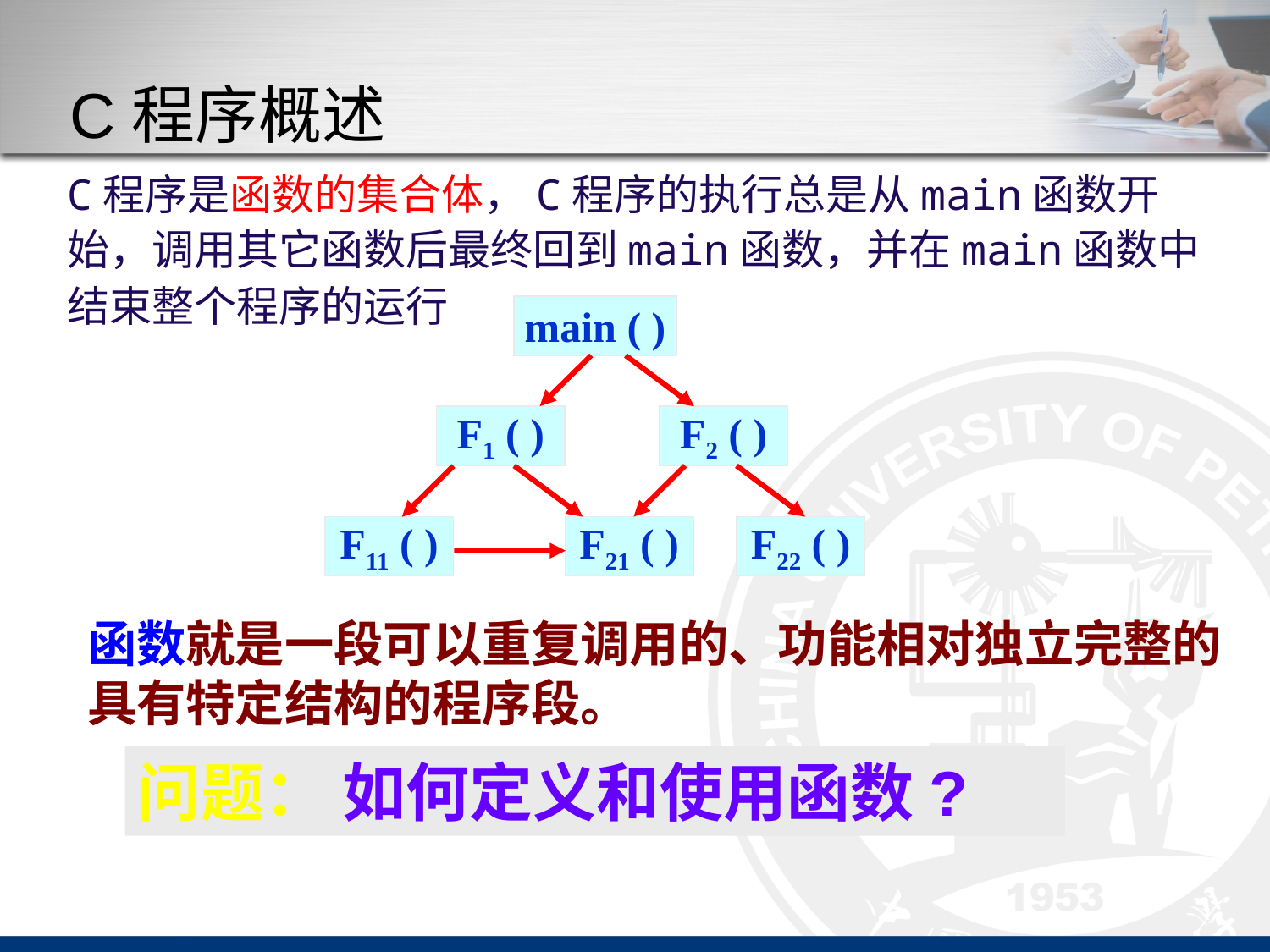

# C程序概述
C程序是函数的集合体，C程序的执行总是从main函数开始，调用其它函数后最终回到main函数，并在main函数中结束整个程序的运行
main ( )

F1 ( )
F2 ( )

F11 ( )
F21 ( )
F22 ( )

函数就是一段可以重复调用的、功能相对独立完整的具有特定结构的程序段。
问题： 如何定义和使用函数?